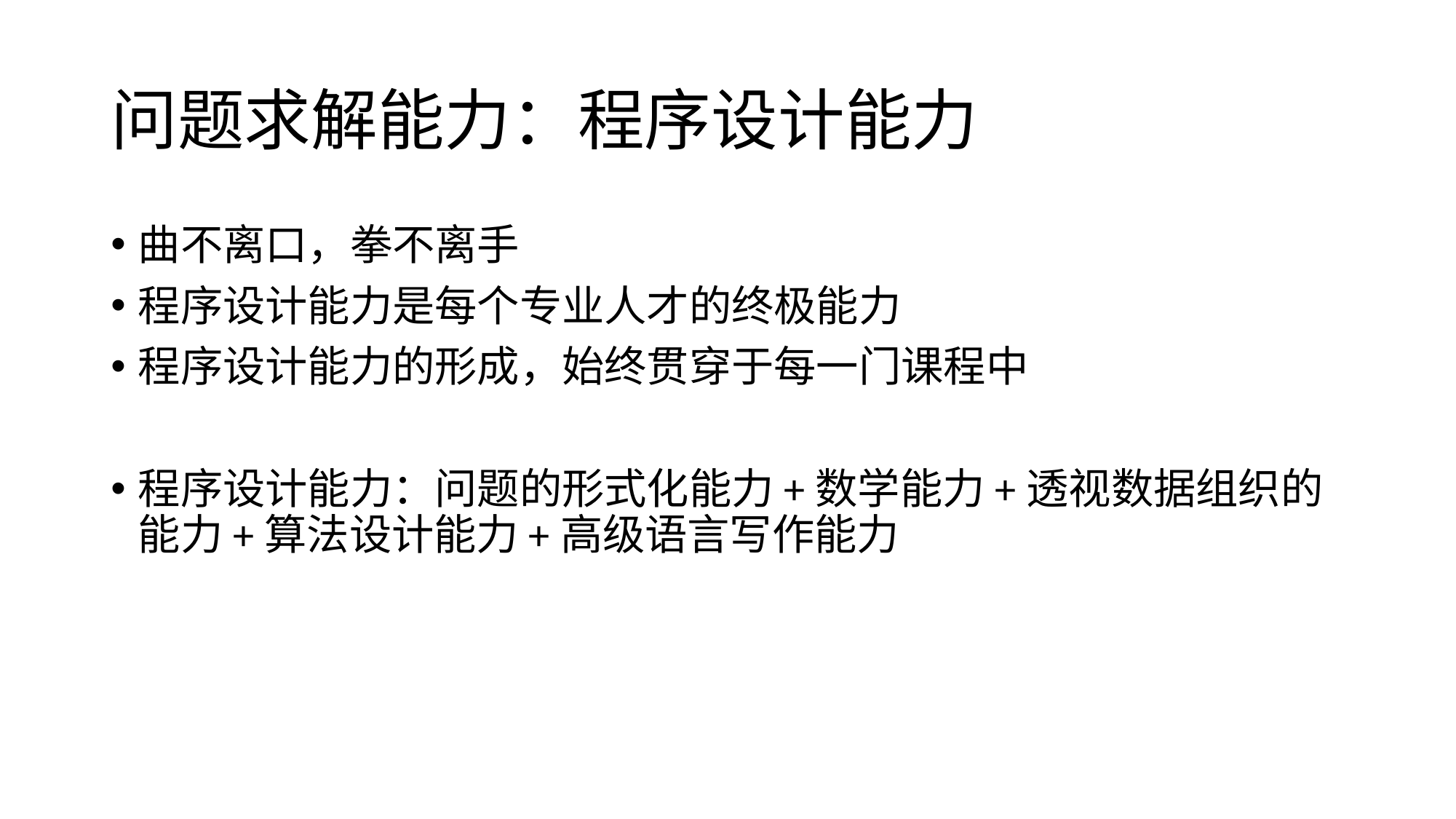

# 问题求解能力：程序设计能力
曲不离口，拳不离手
程序设计能力是每个专业人才的终极能力
程序设计能力的形成，始终贯穿于每一门课程中

程序设计能力：问题的形式化能力+数学能力+透视数据组织的能力+算法设计能力+高级语言写作能力